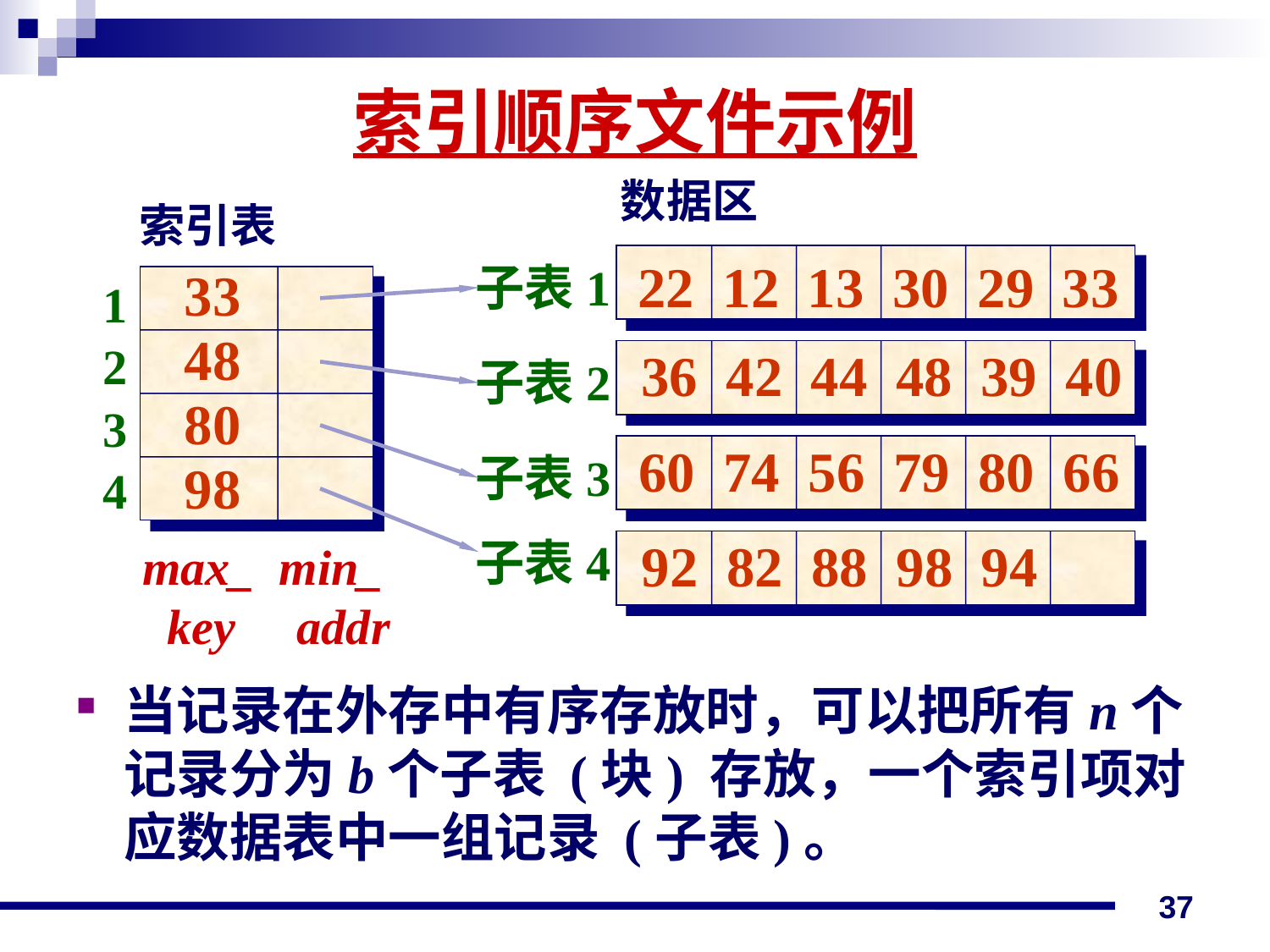

# 索引顺序文件示例
数据区
索引表

22  12  13  30  29  33

子表1
33
48
80
98
1
2
3
4

36  42  44  48  39  40

子表2

60  74  56  79  80  66

子表3

92  82  88  98  94
子表4
max_  min_
  key     addr

当记录在外存中有序存放时，可以把所有n个记录分为b个子表 (块) 存放，一个索引项对应数据表中一组记录 (子表)。
37